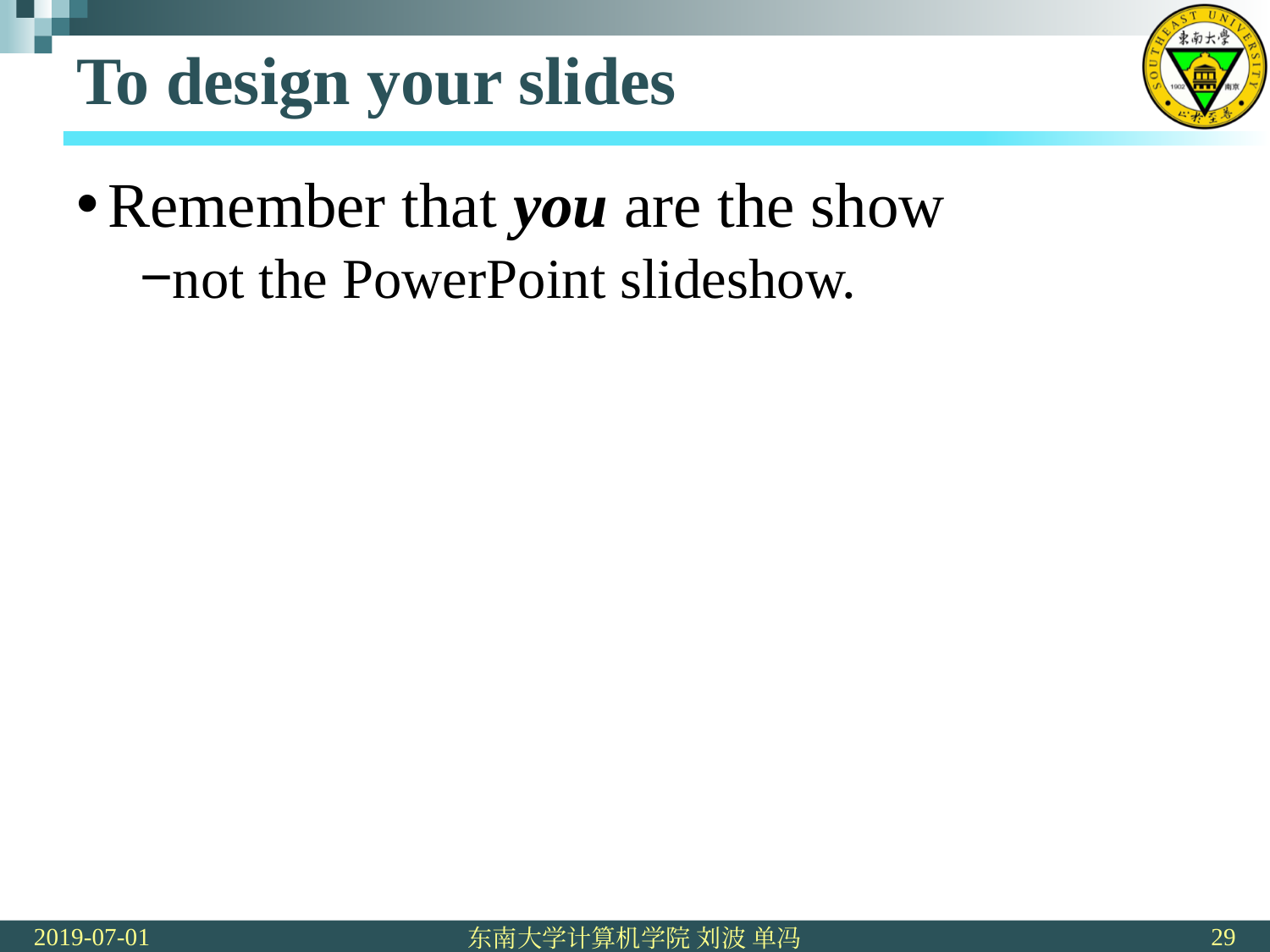

# To design your slides
Remember that you are the show
not the PowerPoint slideshow.
2019-07-01
29
东南大学计算机学院 刘波 单冯